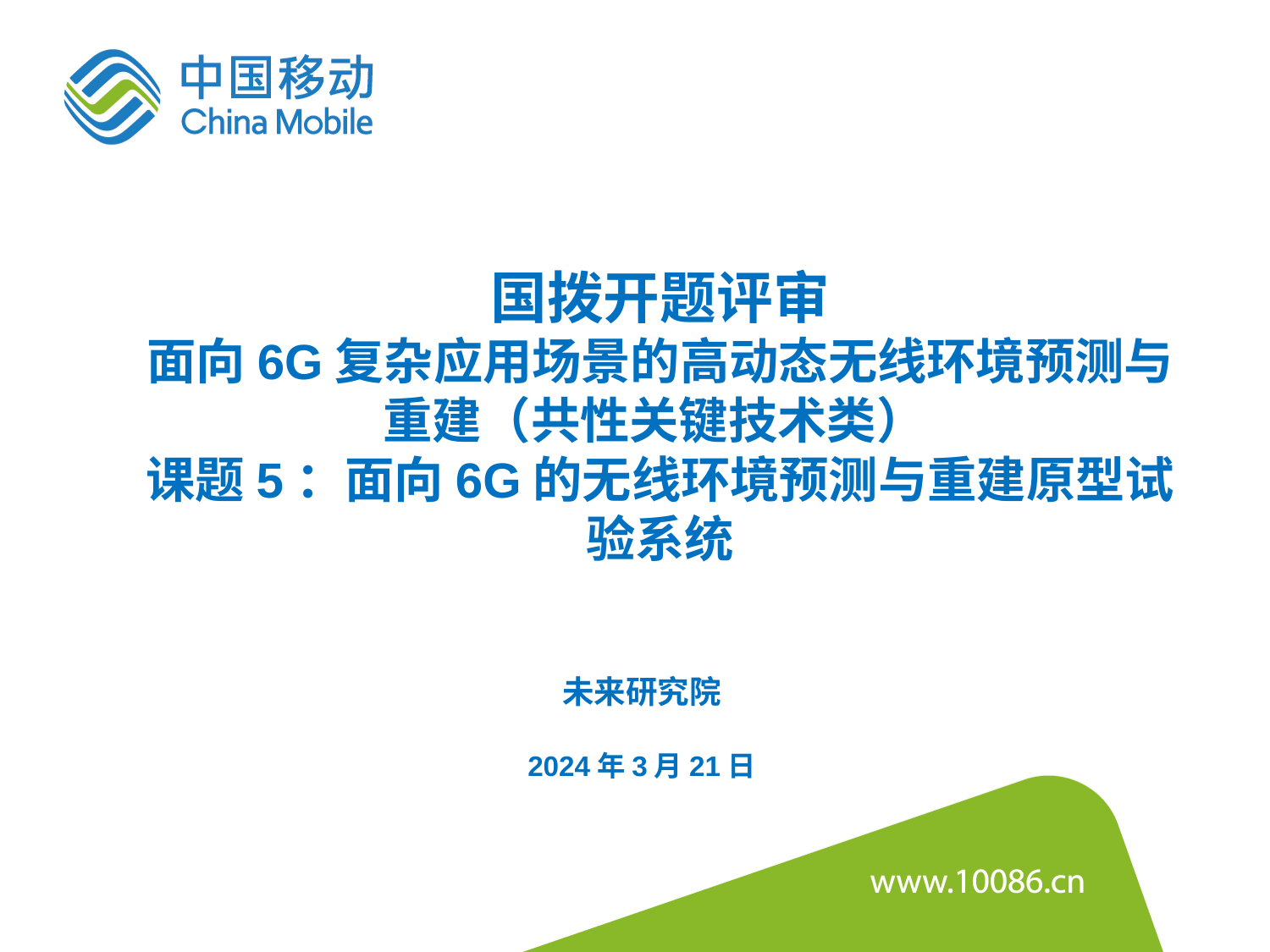

国拨开题评审
面向6G复杂应用场景的高动态无线环境预测与重建（共性关键技术类）
课题5：面向6G的无线环境预测与重建原型试验系统
未来研究院

2024年3月21日